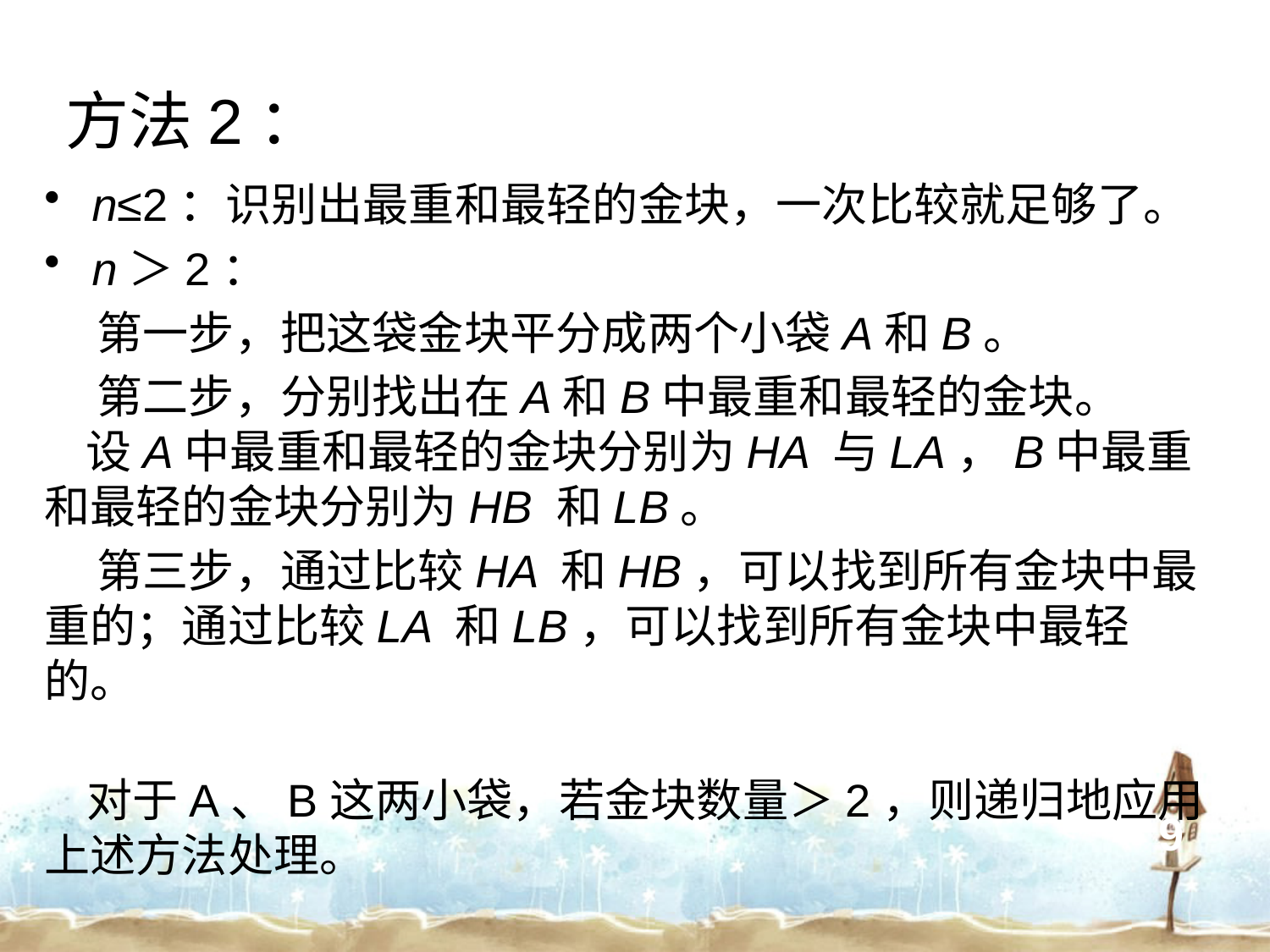

# 方法2：
n≤2：识别出最重和最轻的金块，一次比较就足够了。
n＞2：
    第一步，把这袋金块平分成两个小袋A和B。
    第二步，分别找出在A和B中最重和最轻的金块。
    设A中最重和最轻的金块分别为HA 与LA，B中最重和最轻的金块分别为HB 和LB。
    第三步，通过比较HA 和HB，可以找到所有金块中最重的；通过比较LA 和LB，可以找到所有金块中最轻的。
   对于A、B这两小袋，若金块数量＞2，则递归地应用上述方法处理。
9